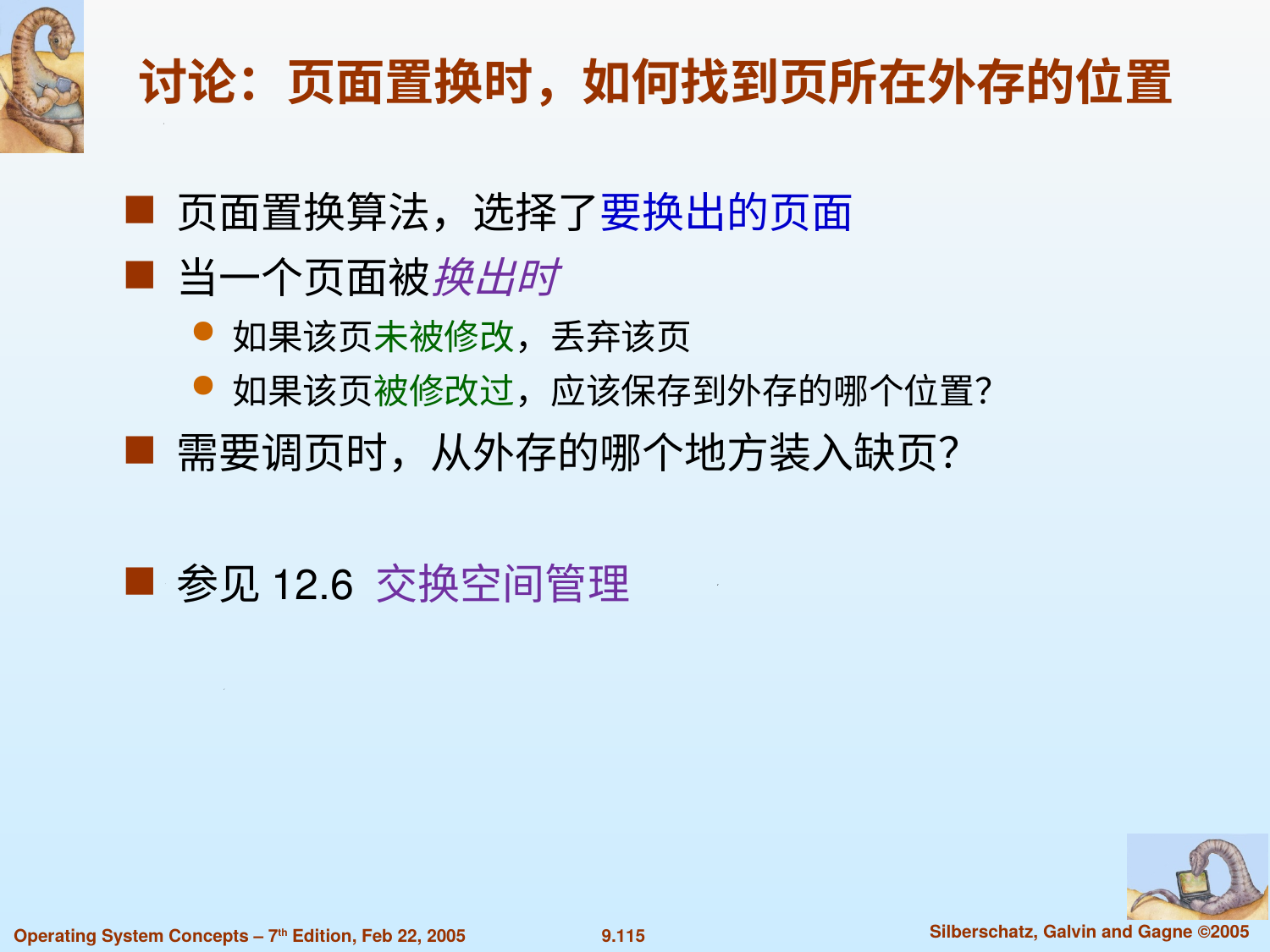

讨论：页面置换时，如何找到页所在外存的位置
页面置换算法，选择了要换出的页面
当一个页面被换出时
如果该页未被修改，丢弃该页
如果该页被修改过，应该保存到外存的哪个位置？
需要调页时，从外存的哪个地方装入缺页？

参见12.6 交换空间管理